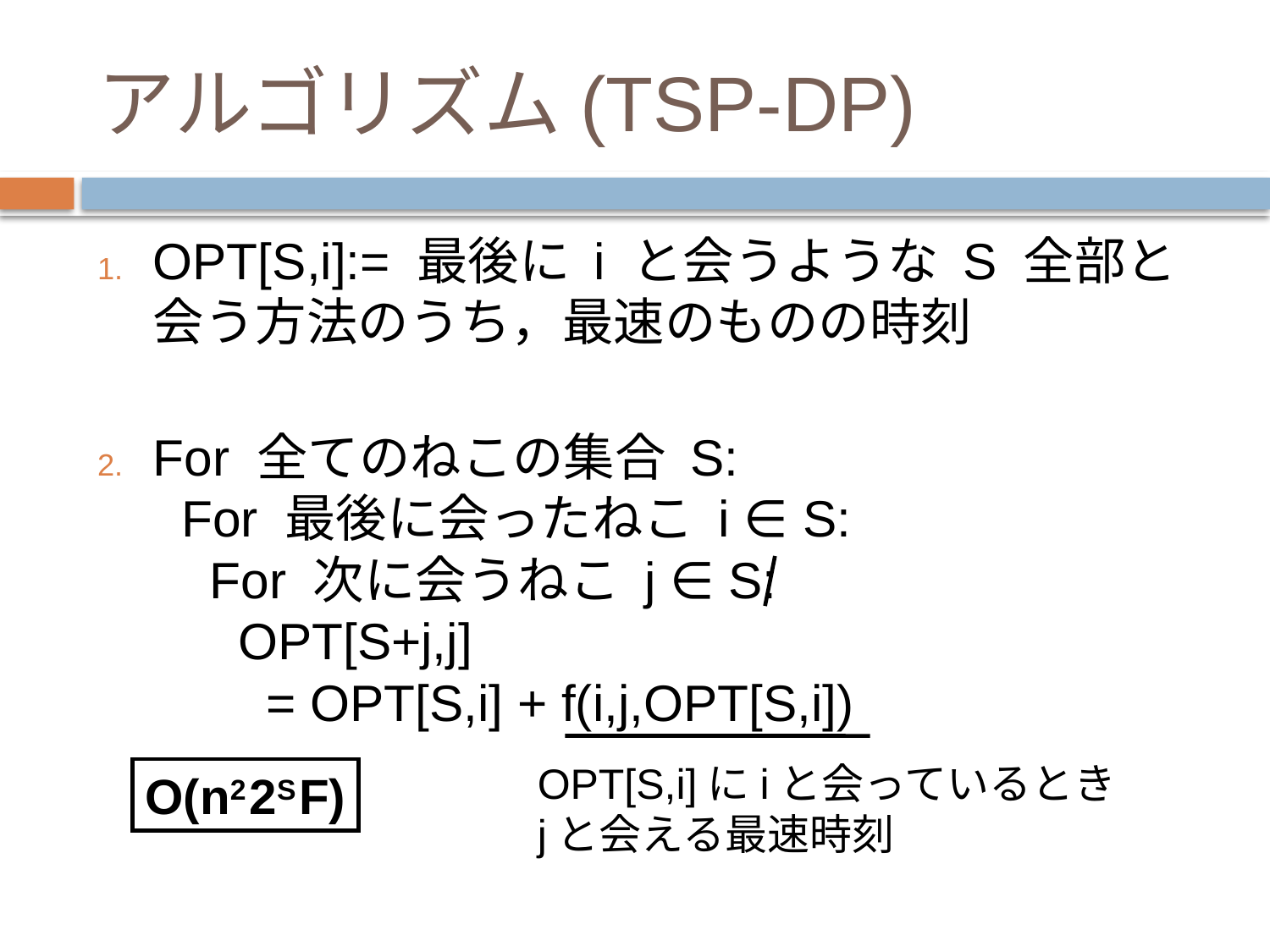

アルゴリズム(TSP-DP)
OPT[S,i]:= 最後に i と会うような S 全部と会う方法のうち，最速のものの時刻
For 全てのねこの集合 S:
  For 最後に会ったねこ i ∈ S:
    For 次に会うねこ j ∈ S:
      OPT[S+j,j]
        = OPT[S,i] + f(i,j,OPT[S,i])

OPT[S,i]にiと会っているとき
jと会える最速時刻
O(n2 2S F)